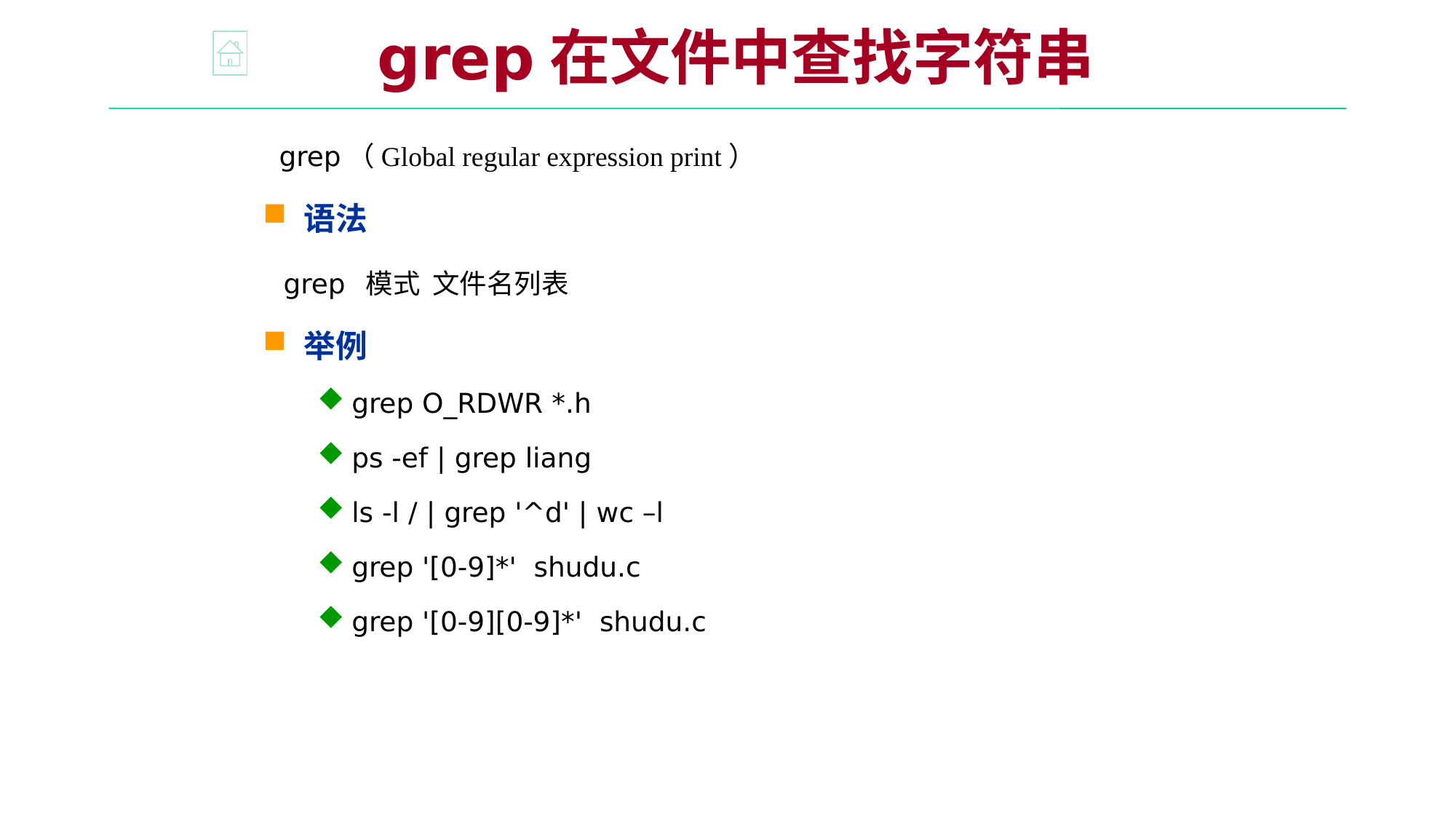

grep在文件中查找字符串

  grep（Global regular expression print）
语法
  grep  模式  文件名列表
举例
grep O_RDWR *.h
ps -ef | grep liang
ls -l / | grep '^d' | wc –l
grep '[0-9]*'  shudu.c
grep '[0-9][0-9]*'  shudu.c